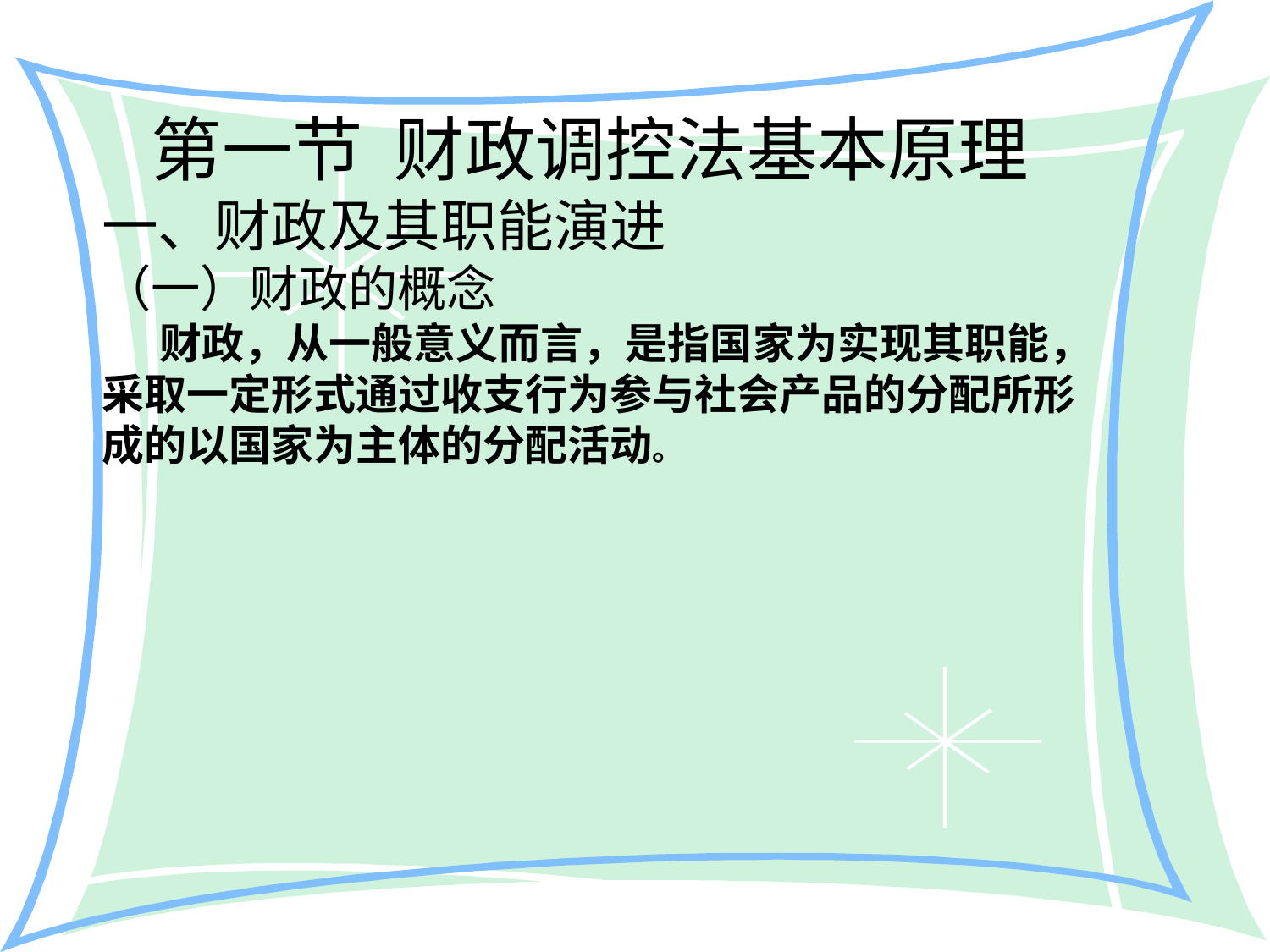

第一节  财政调控法基本原理
一、财政及其职能演进
（一）财政的概念
       财政，从一般意义而言，是指国家为实现其职能，采取一定形式通过收支行为参与社会产品的分配所形成的以国家为主体的分配活动。